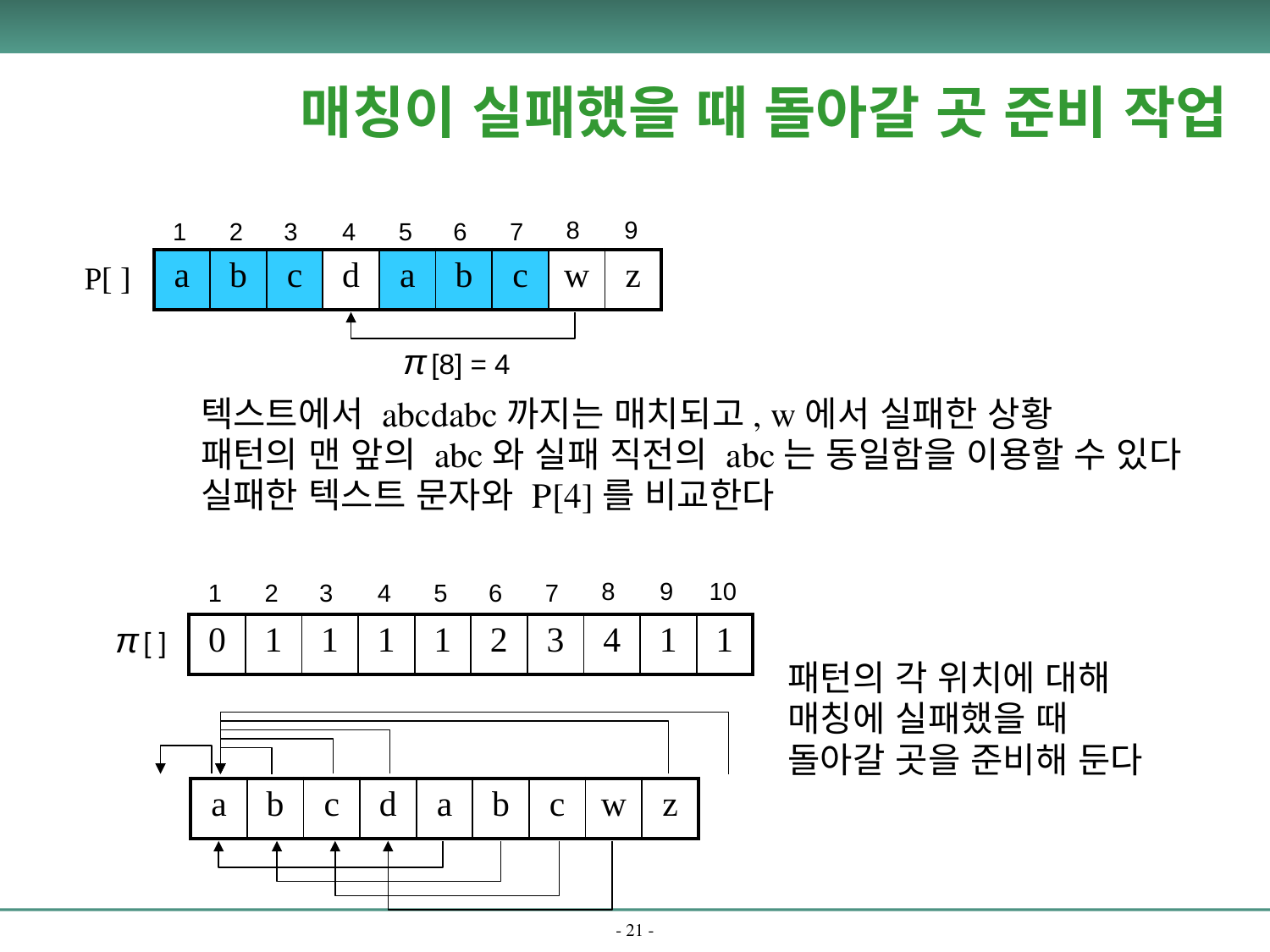

매칭이 실패했을 때 돌아갈 곳 준비 작업
8
9
1
2
3
4
5
6
7
| a | b | c | d | a | b | c | w | z |
| --- | --- | --- | --- | --- | --- | --- | --- | --- |
P[ ]

π [8] = 4
텍스트에서 abcdabc까지는 매치되고, w에서 실패한 상황
패턴의 맨 앞의 abc와 실패 직전의 abc는 동일함을 이용할 수 있다
실패한 텍스트 문자와 P[4]를 비교한다
8
9
10
1
2
3
4
5
6
7
π [ ]
| 0 | 1 | 1 | 1 | 1 | 2 | 3 | 4 | 1 | 1 |
| --- | --- | --- | --- | --- | --- | --- | --- | --- | --- |
패턴의 각 위치에 대해
매칭에 실패했을 때
돌아갈 곳을 준비해 둔다

| a | b | c | d | a | b | c | w | z |
| --- | --- | --- | --- | --- | --- | --- | --- | --- |